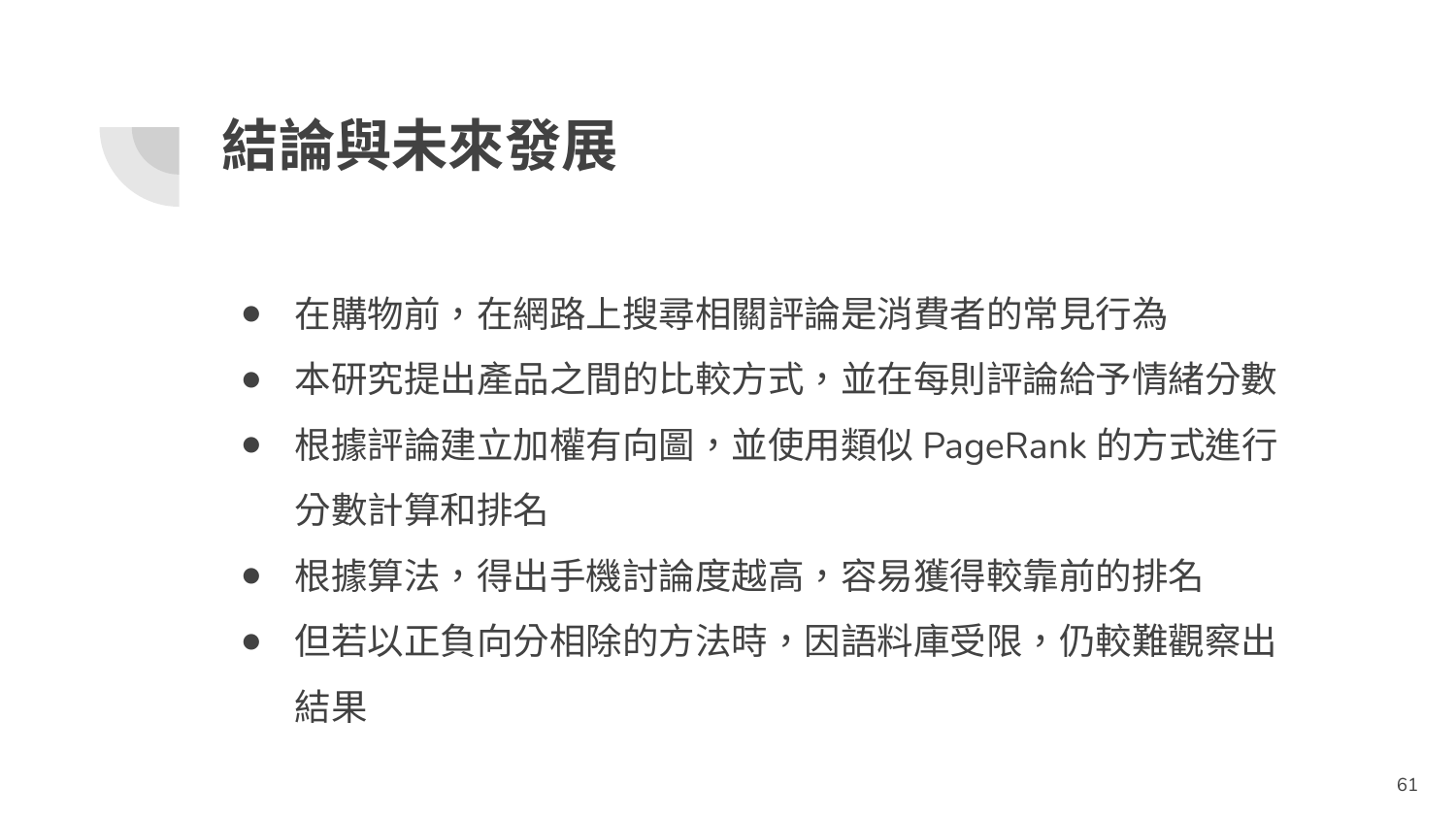

# 結論與未來發展
在購物前，在網路上搜尋相關評論是消費者的常見行為
本研究提出產品之間的比較方式，並在每則評論給予情緒分數
根據評論建立加權有向圖，並使用類似PageRank的方式進行分數計算和排名
根據算法，得出手機討論度越高，容易獲得較靠前的排名
但若以正負向分相除的方法時，因語料庫受限，仍較難觀察出結果
61